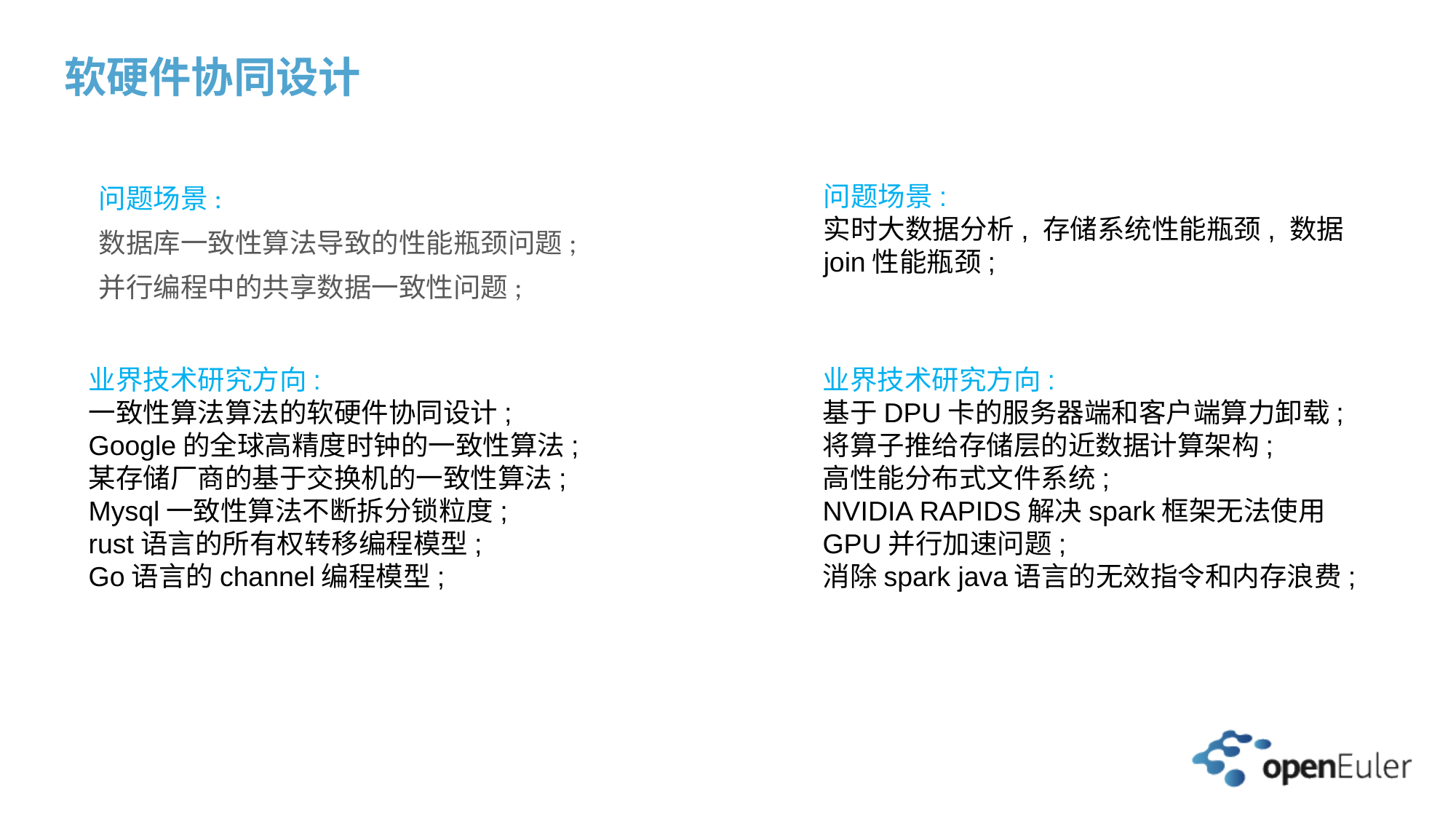

# 软硬件协同设计
问题场景:
数据库一致性算法导致的性能瓶颈问题;
并行编程中的共享数据一致性问题;
问题场景:
实时大数据分析, 存储系统性能瓶颈, 数据join性能瓶颈;
业界技术研究方向:
基于DPU卡的服务器端和客户端算力卸载;
将算子推给存储层的近数据计算架构;
高性能分布式文件系统;
NVIDIA RAPIDS解决spark框架无法使用GPU并行加速问题;
消除spark java语言的无效指令和内存浪费;

业界技术研究方向:
一致性算法算法的软硬件协同设计;
Google的全球高精度时钟的一致性算法;
某存储厂商的基于交换机的一致性算法;
Mysql一致性算法不断拆分锁粒度;
rust语言的所有权转移编程模型;
Go语言的channel编程模型;